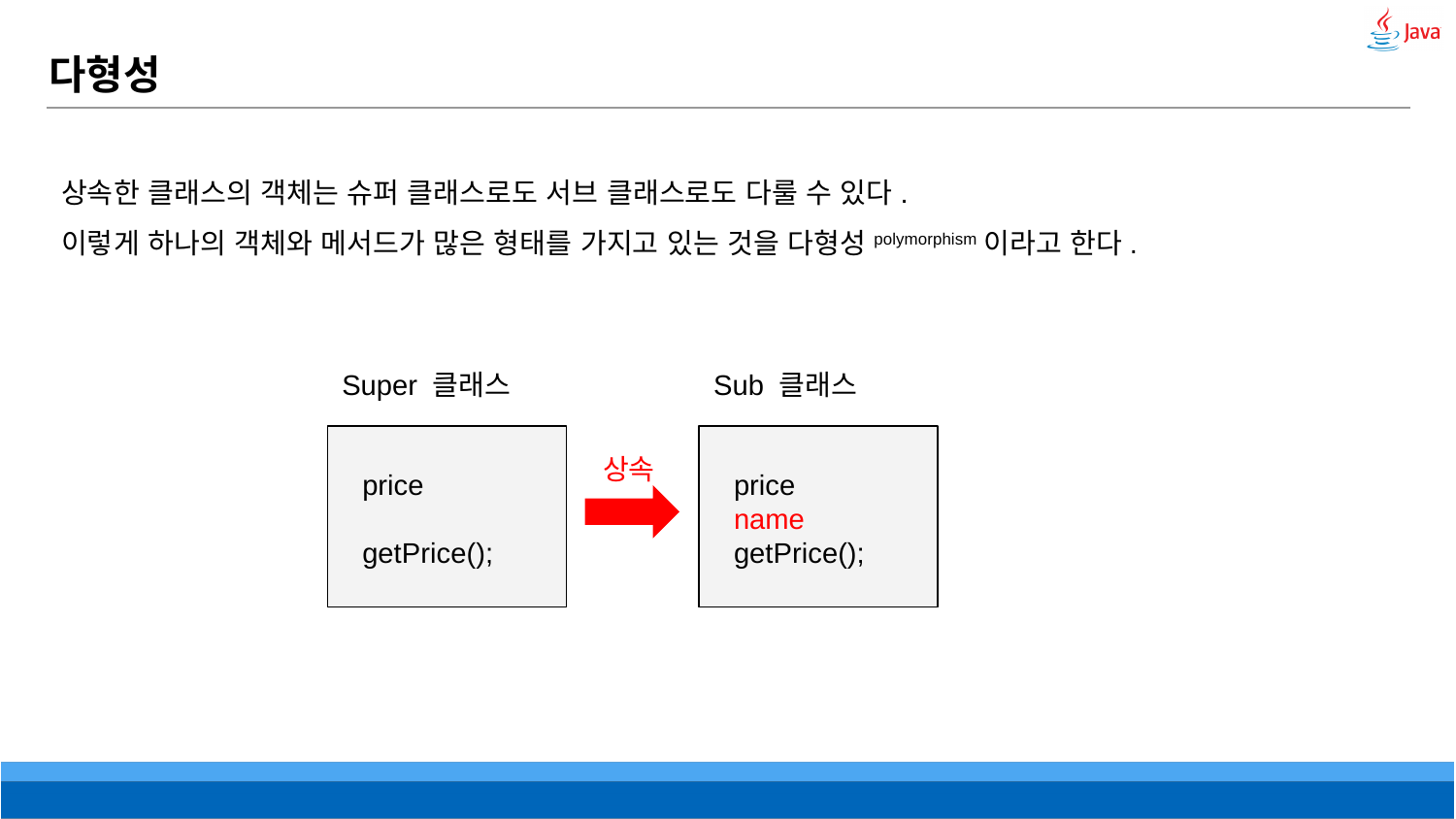

# 다형성
상속한 클래스의 객체는 슈퍼 클래스로도 서브 클래스로도 다룰 수 있다.
이렇게 하나의 객체와 메서드가 많은 형태를 가지고 있는 것을 다형성polymorphism이라고 한다.
Super 클래스
Sub 클래스

상속
price

getPrice();
price
name
getPrice();